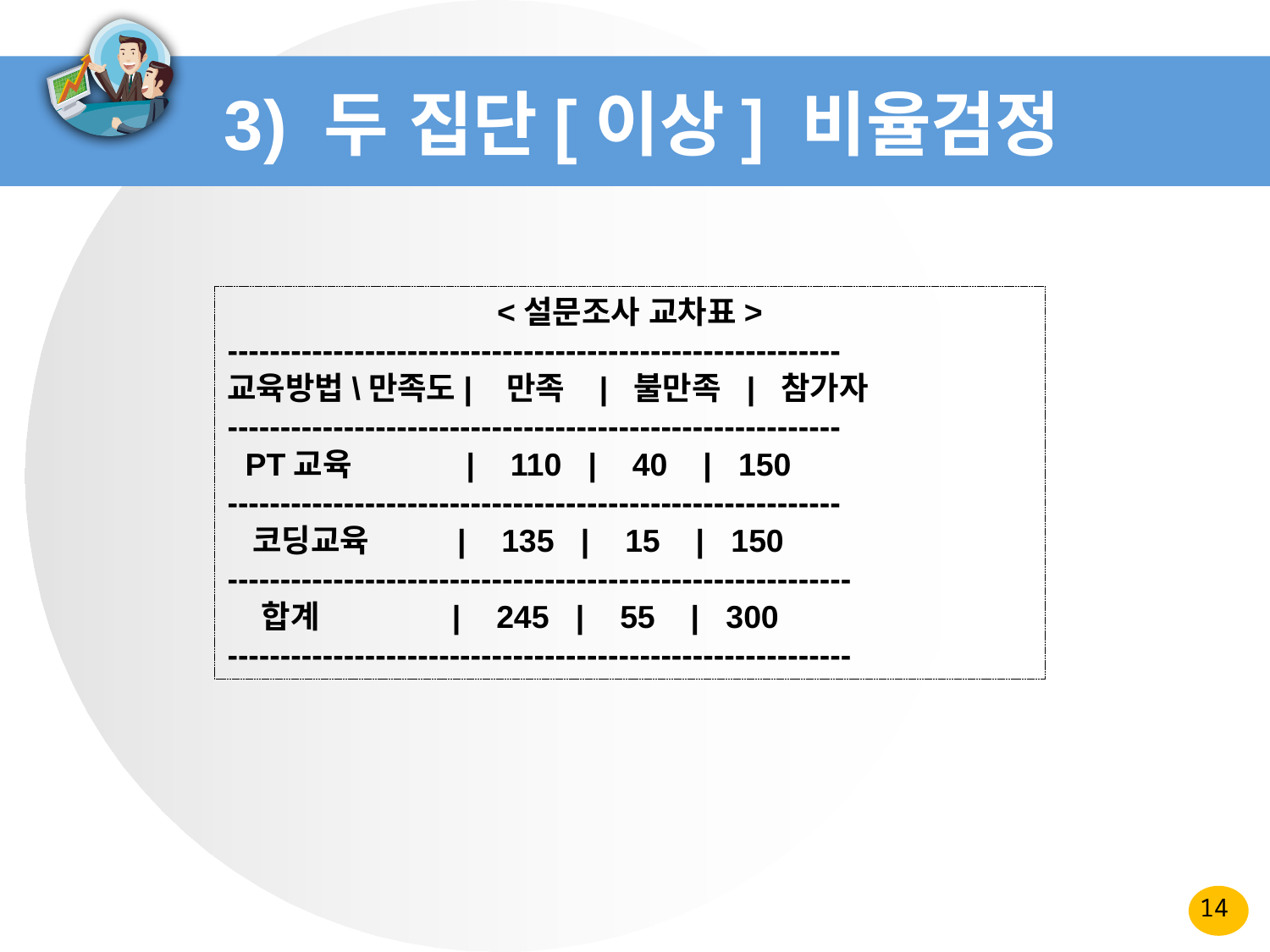

# 3) 두 집단[이상] 비율검정
<설문조사 교차표>
----------------------------------------------------------
교육방법\만족도|   만족   |  불만족  |  참가자
----------------------------------------------------------
  PT교육            |    110   |    40    |   150
----------------------------------------------------------
  코딩교육         |    135   |    15    |   150
-----------------------------------------------------------
   합계              |    245   |    55    |   300
-----------------------------------------------------------
14